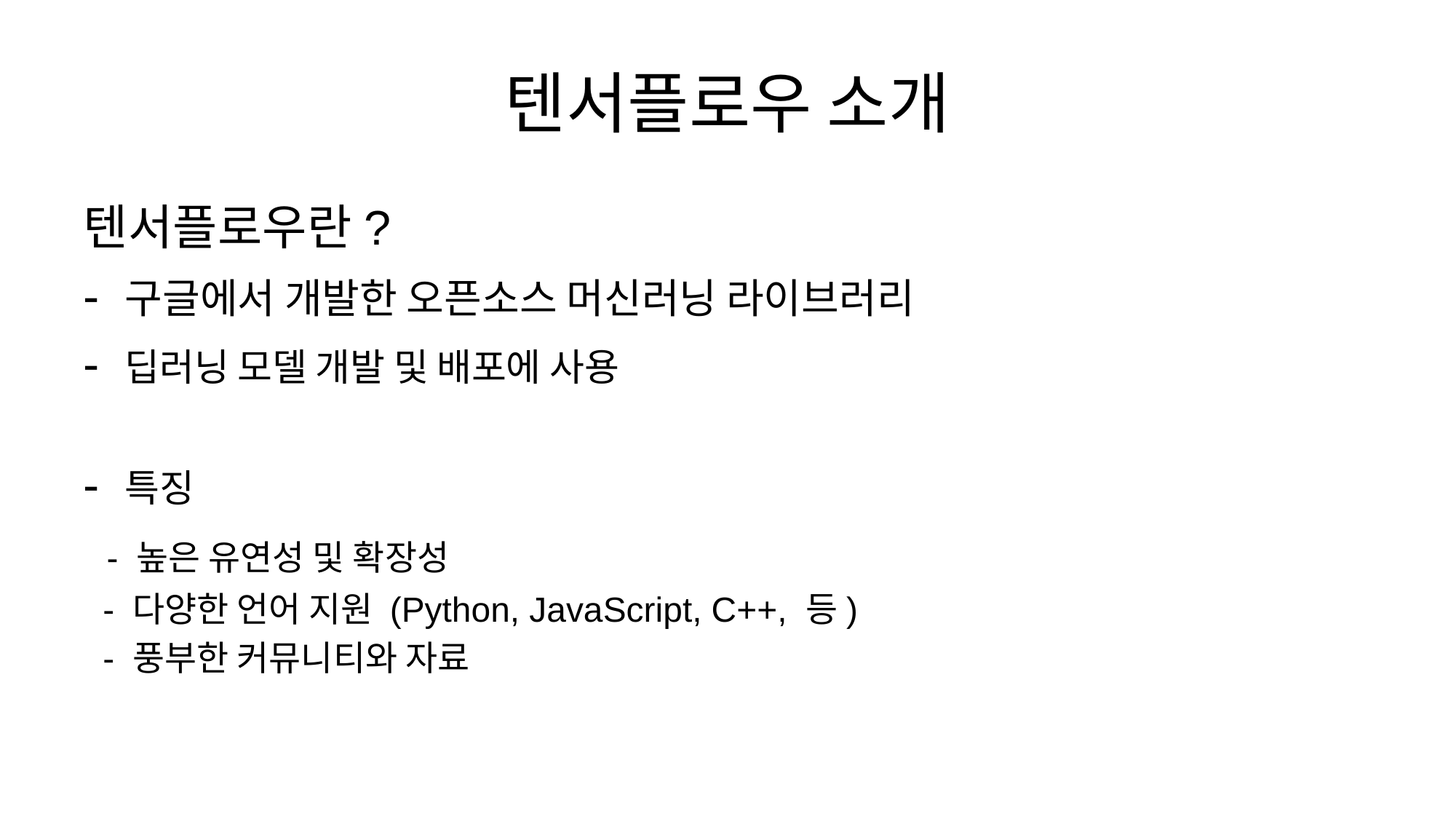

# 텐서플로우 소개
텐서플로우란?
- 구글에서 개발한 오픈소스 머신러닝 라이브러리
- 딥러닝 모델 개발 및 배포에 사용

- 특징
  - 높은 유연성 및 확장성
  - 다양한 언어 지원 (Python, JavaScript, C++, 등)
  - 풍부한 커뮤니티와 자료